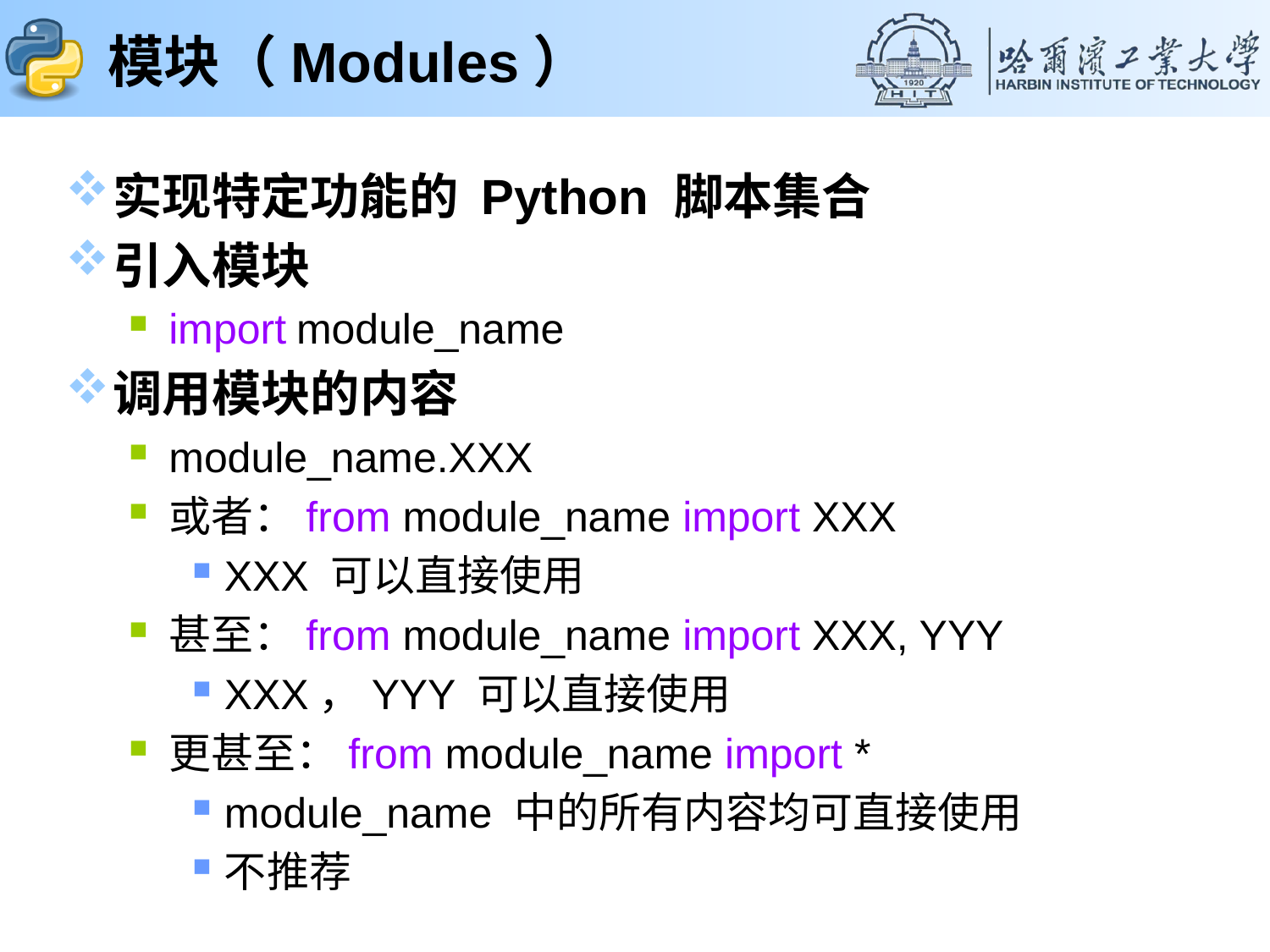

# 模块（Modules）
实现特定功能的 Python 脚本集合
引入模块
import module_name
调用模块的内容
module_name.XXX
或者：from module_name import XXX
XXX 可以直接使用
甚至：from module_name import XXX, YYY
XXX，YYY 可以直接使用
更甚至：from module_name import *
module_name 中的所有内容均可直接使用
不推荐